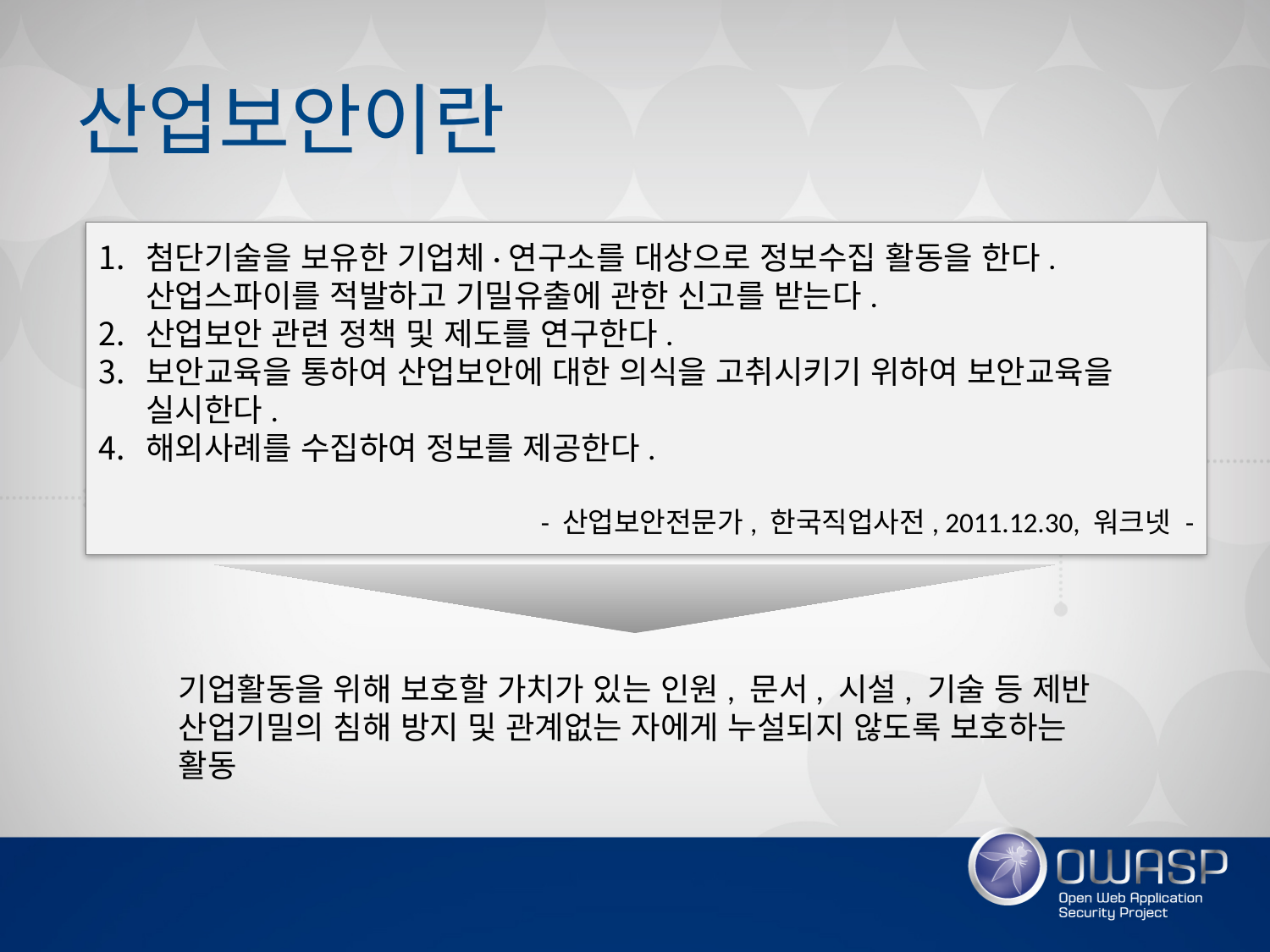

# 산업보안이란
첨단기술을 보유한 기업체·연구소를 대상으로 정보수집 활동을 한다. 산업스파이를 적발하고 기밀유출에 관한 신고를 받는다.
산업보안 관련 정책 및 제도를 연구한다.
보안교육을 통하여 산업보안에 대한 의식을 고취시키기 위하여 보안교육을 실시한다.
해외사례를 수집하여 정보를 제공한다.

- 산업보안전문가, 한국직업사전, 2011.12.30, 워크넷 -

기업활동을 위해 보호할 가치가 있는 인원, 문서, 시설, 기술 등 제반 산업기밀의 침해 방지 및 관계없는 자에게 누설되지 않도록 보호하는 활동